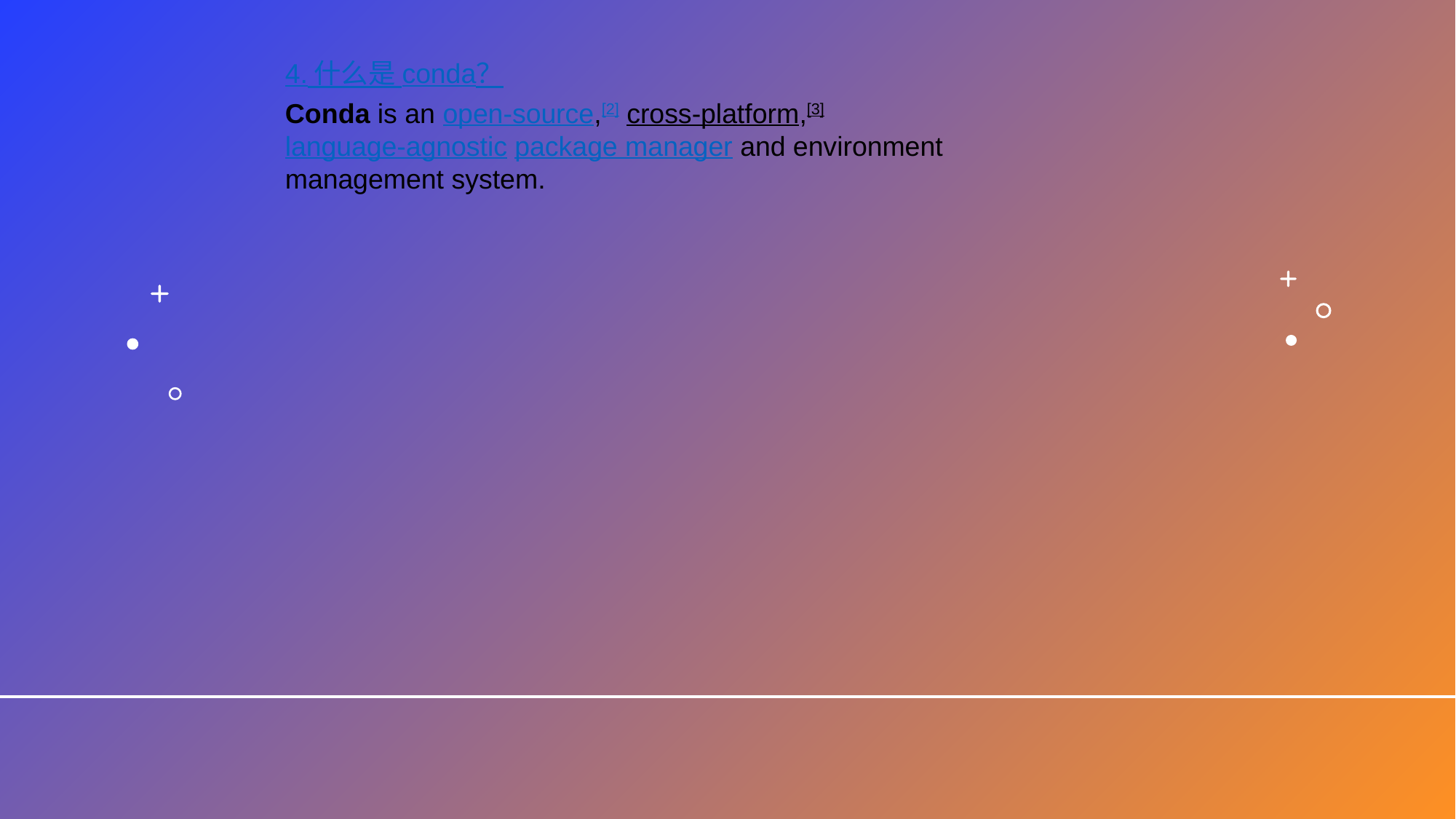

4. 什么是 conda？
Conda is an open-source,[2] cross-platform,[3] language-agnostic package manager and environment management system.